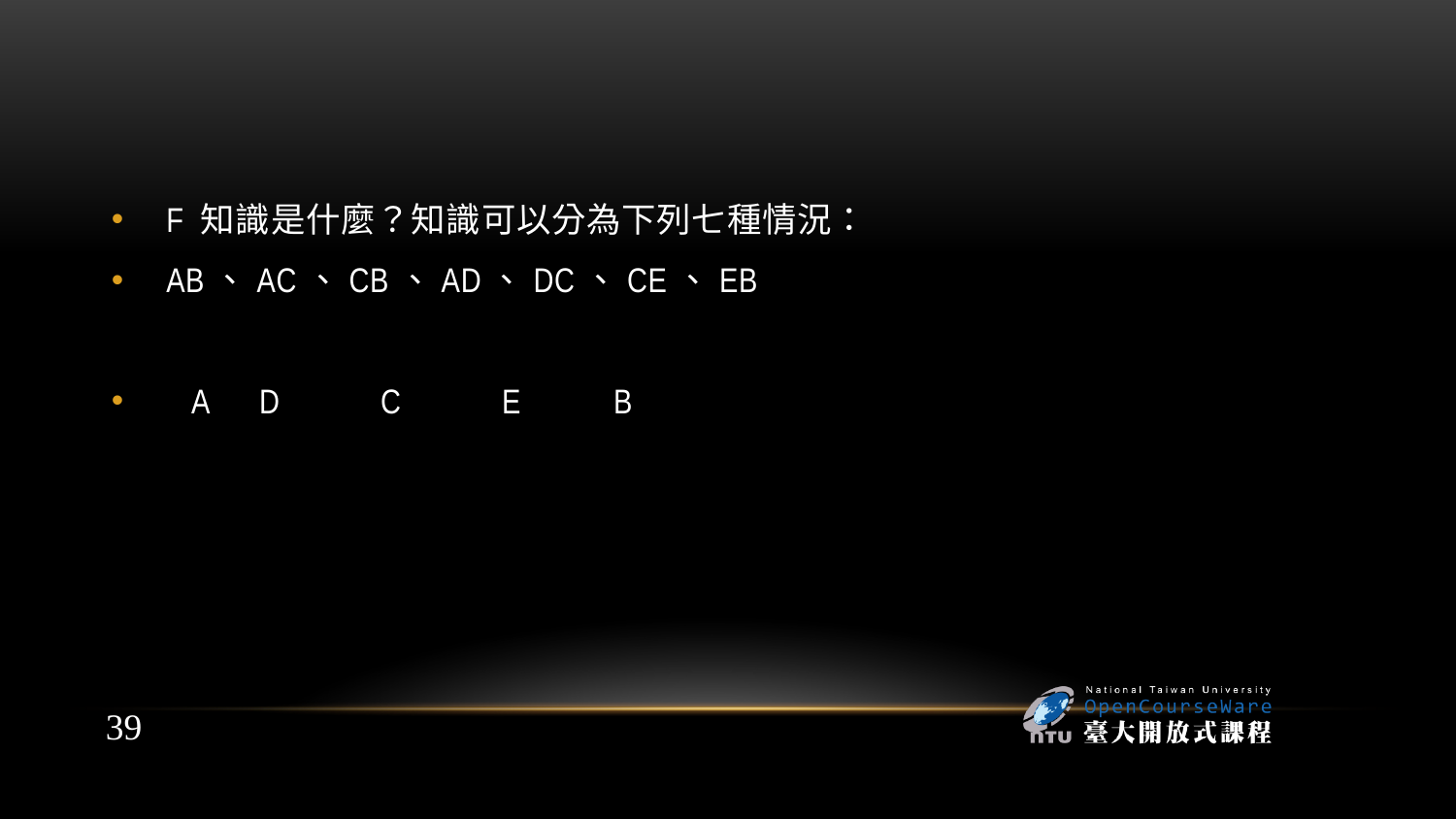

F 知識是什麼？知識可以分為下列七種情況：
AB、AC、CB、AD、DC、CE、EB

   A      D            C            E           B
39